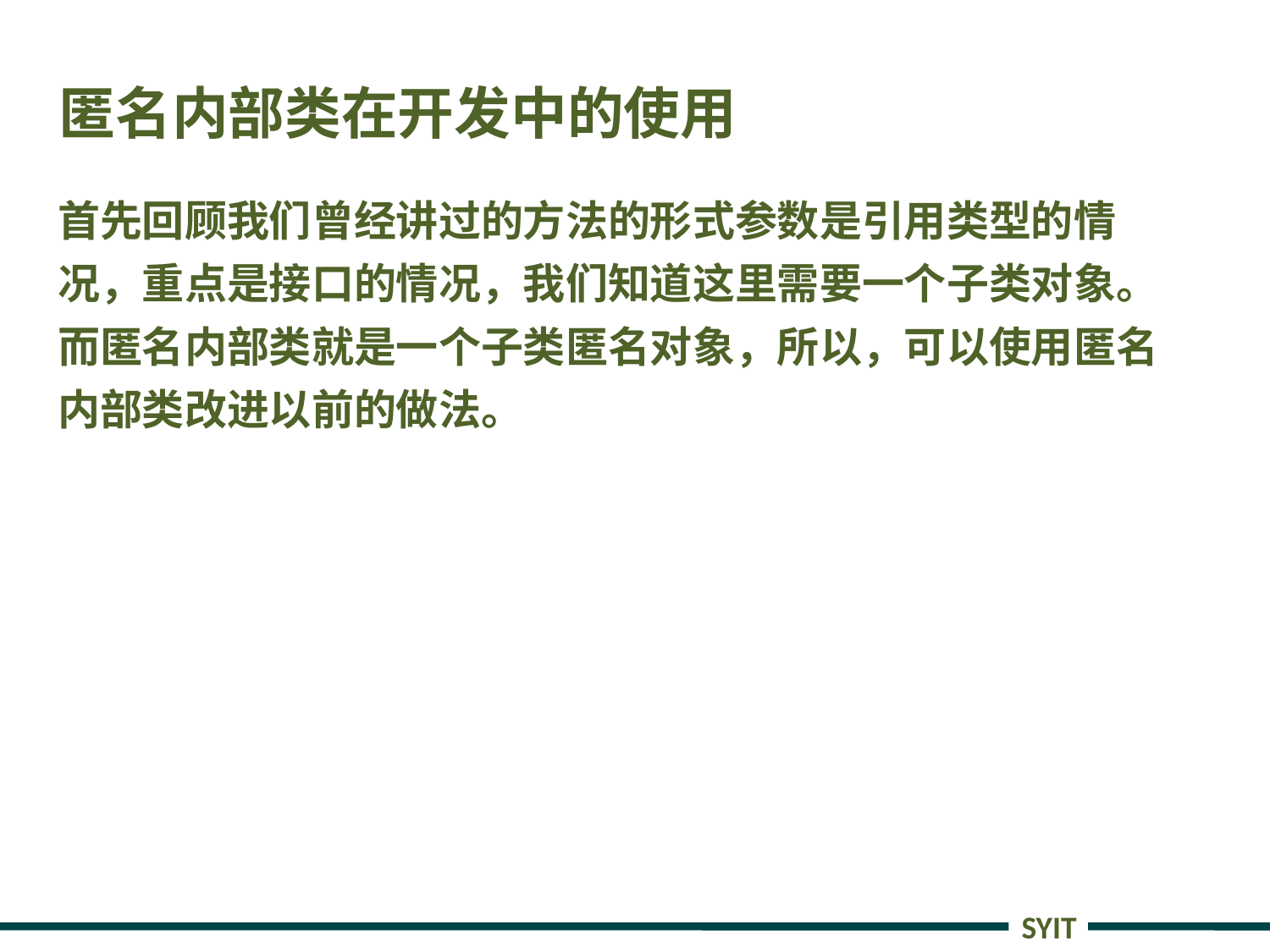

# 匿名内部类在开发中的使用
首先回顾我们曾经讲过的方法的形式参数是引用类型的情况，重点是接口的情况，我们知道这里需要一个子类对象。而匿名内部类就是一个子类匿名对象，所以，可以使用匿名内部类改进以前的做法。
SYIT